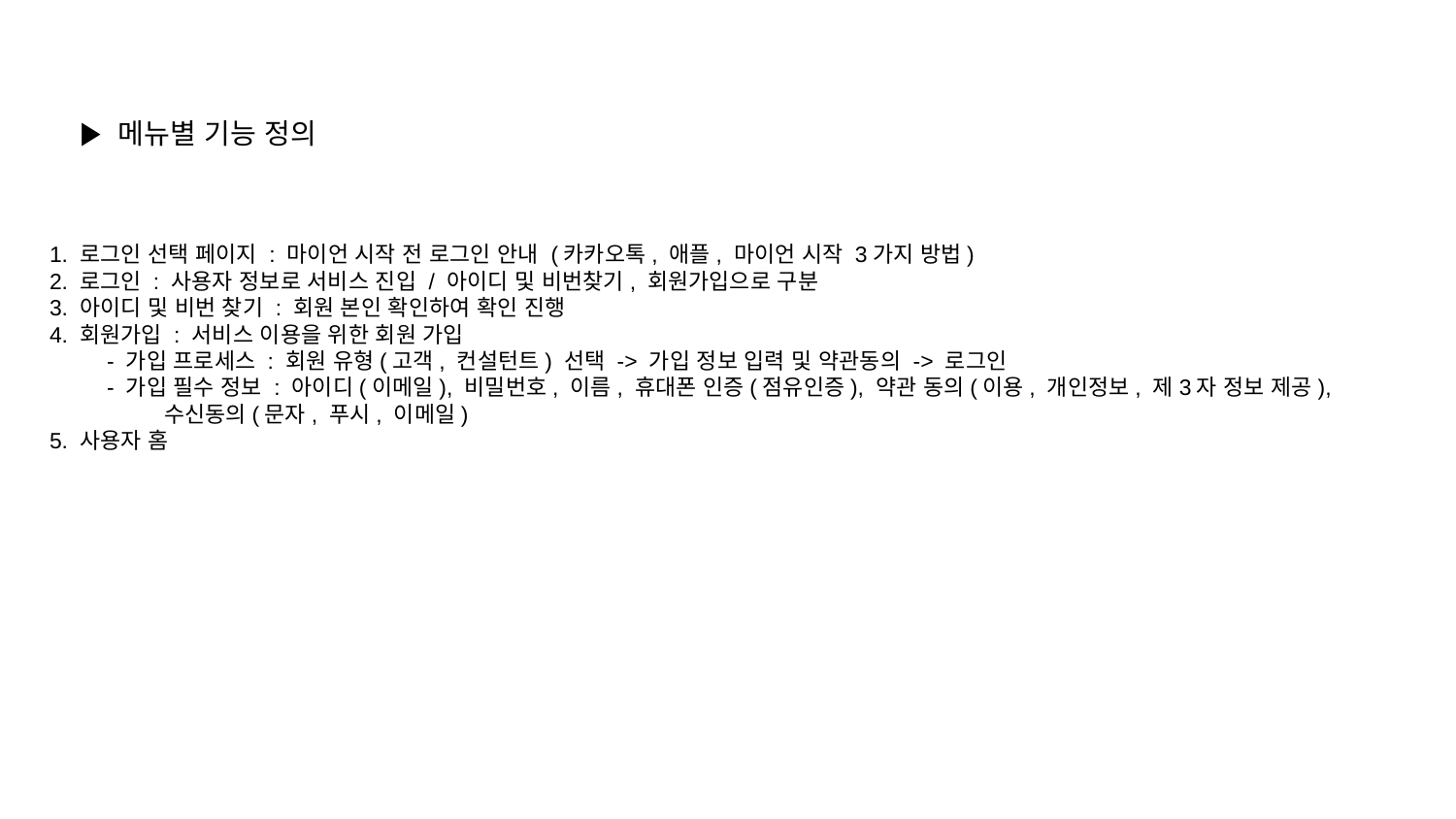

▶ 메뉴별 기능 정의
1. 로그인 선택 페이지 : 마이언 시작 전 로그인 안내 (카카오톡, 애플, 마이언 시작 3가지 방법)
2. 로그인 : 사용자 정보로 서비스 진입 / 아이디 및 비번찾기, 회원가입으로 구분
3. 아이디 및 비번 찾기 : 회원 본인 확인하여 확인 진행
4. 회원가입 : 서비스 이용을 위한 회원 가입
- 가입 프로세스 : 회원 유형(고객, 컨설턴트) 선택 -> 가입 정보 입력 및 약관동의 -> 로그인
- 가입 필수 정보 : 아이디(이메일), 비밀번호, 이름, 휴대폰 인증(점유인증), 약관 동의(이용, 개인정보, 제3자 정보 제공),    수신동의(문자, 푸시, 이메일)
5. 사용자 홈